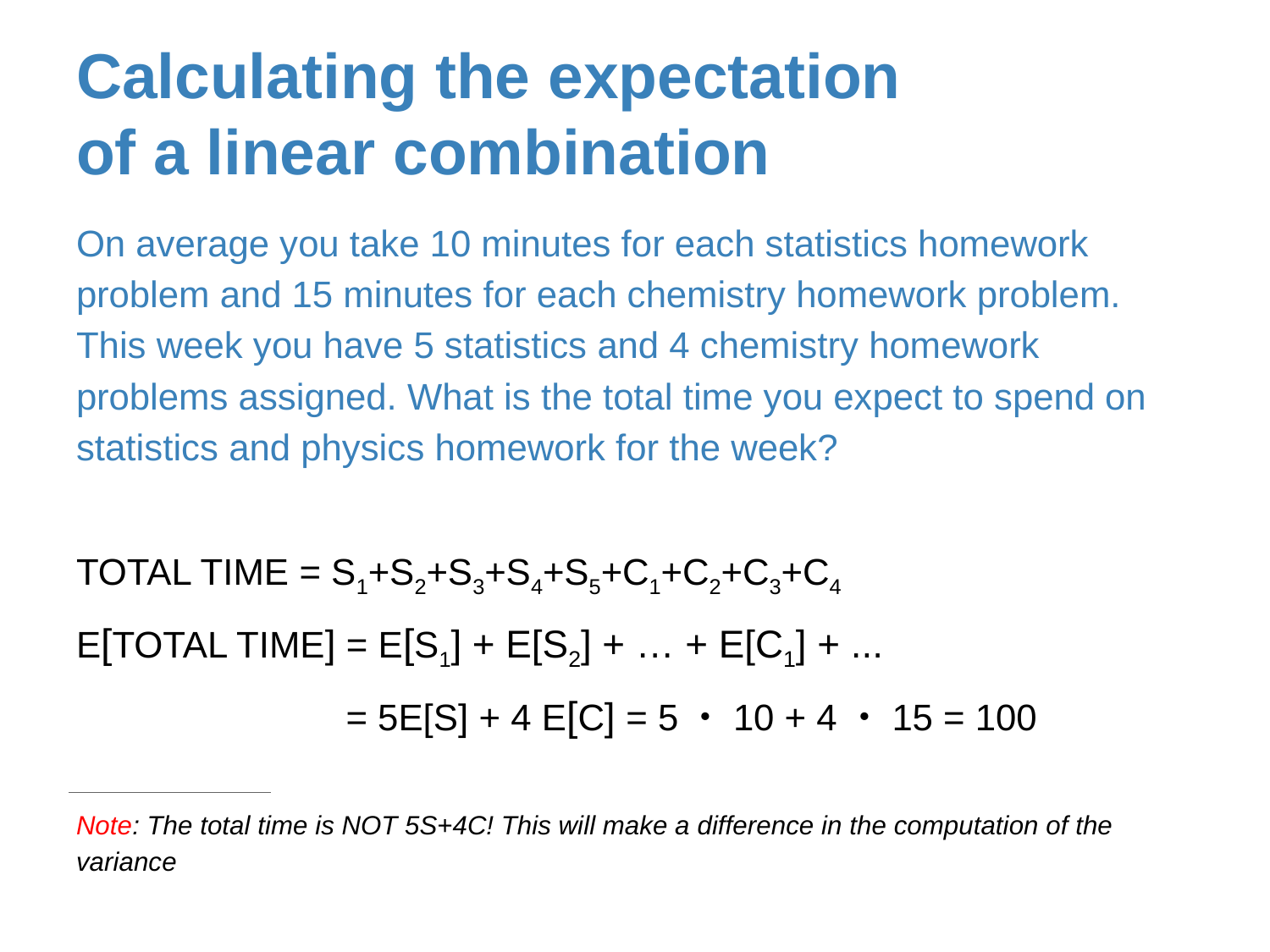

# Calculating the expectation
of a linear combination
On average you take 10 minutes for each statistics homework problem and 15 minutes for each chemistry homework problem. This week you have 5 statistics and 4 chemistry homework problems assigned. What is the total time you expect to spend on statistics and physics homework for the week?

TOTAL TIME = S1+S2+S3+S4+S5+C1+C2+C3+C4
E[TOTAL TIME] = E[S1] + E[S2] + … + E[C1] + ...
                          = 5E[S] + 4 E[C] = 5・10 + 4・15 = 100
Note: The total time is NOT 5S+4C! This will make a difference in the computation of the variance